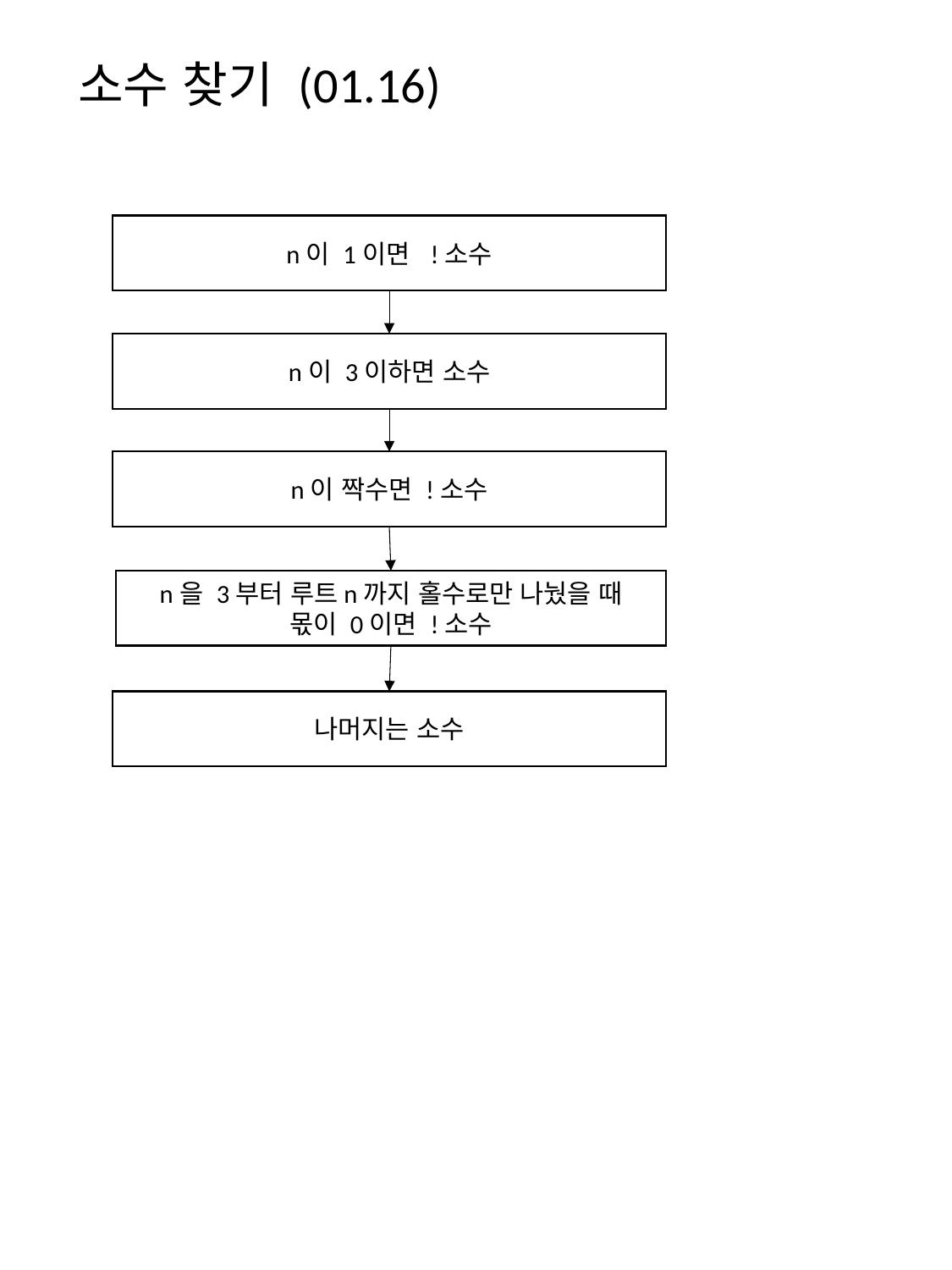

# 소수 찾기 (01.16)
n이 1이면  !소수
n이 3이하면 소수
n이 짝수면 !소수
n을 3부터 루트n까지 홀수로만 나눴을 때
몫이 0이면 !소수
나머지는 소수